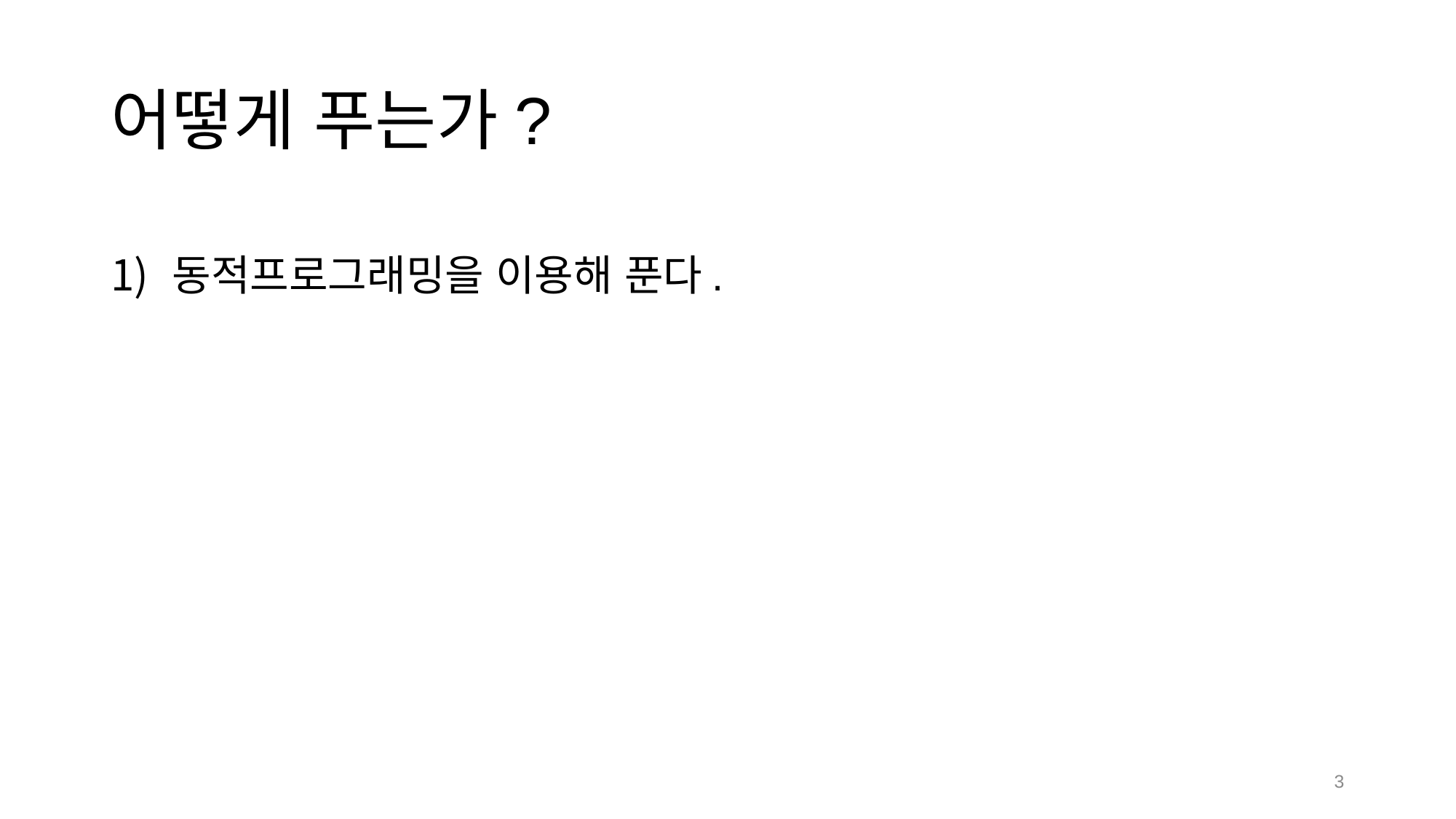

# 어떻게 푸는가?
동적프로그래밍을 이용해 푼다.
3